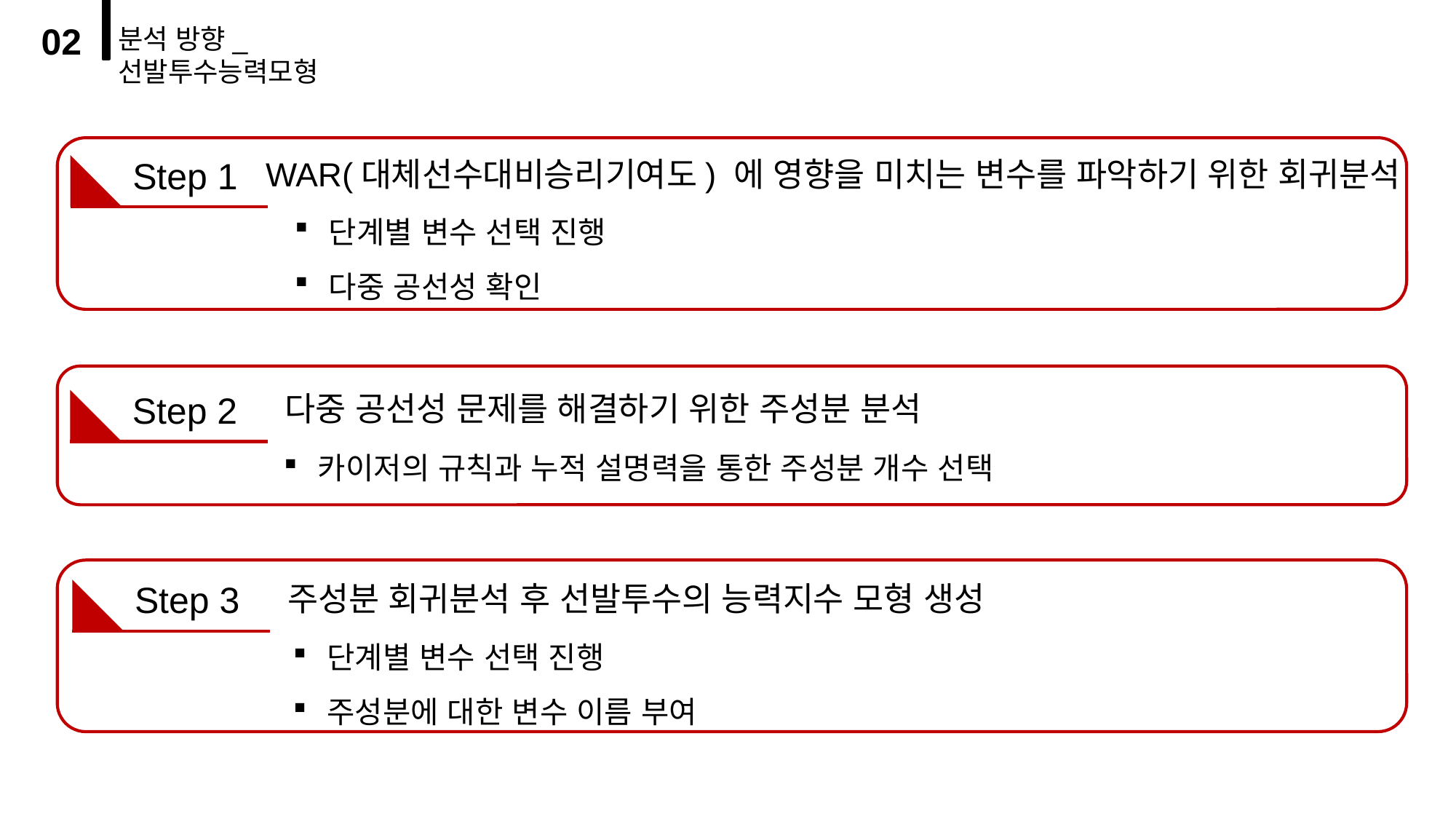

02

분석 방향_ 선발투수능력모형

Step 1

WAR(대체선수대비승리기여도) 에 영향을 미치는 변수를 파악하기 위한 회귀분석
단계별 변수 선택 진행
다중 공선성 확인

다중 공선성 문제를 해결하기 위한 주성분 분석
Step 2

카이저의 규칙과 누적 설명력을 통한 주성분 개수 선택

Step 3

주성분 회귀분석 후 선발투수의 능력지수 모형 생성
단계별 변수 선택 진행
주성분에 대한 변수 이름 부여